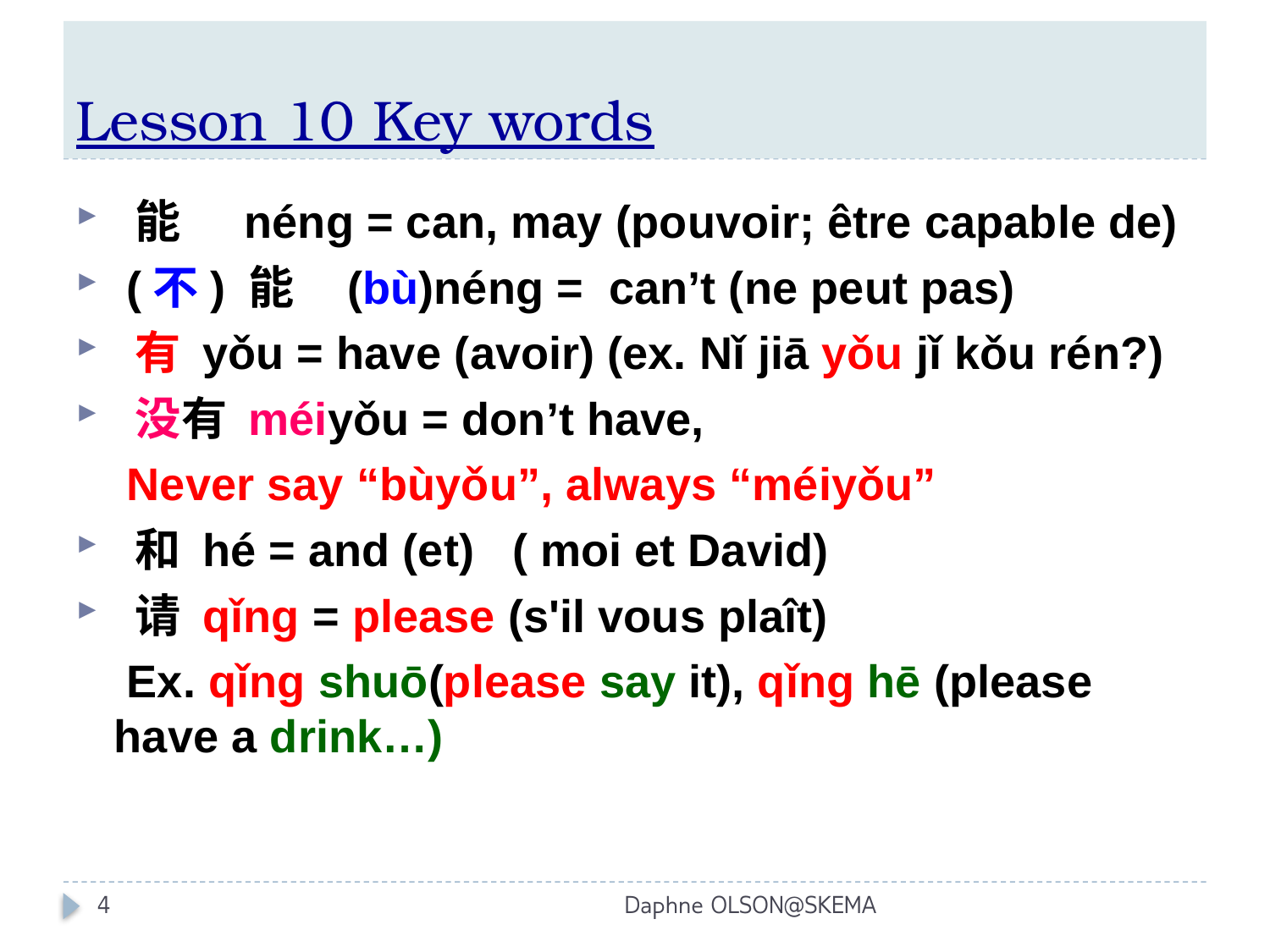

# Lesson 10 Key words
 能     néng = can, may (pouvoir; être capable de)
 (不) 能    (bù)néng =  can’t (ne peut pas)
 有 yǒu = have (avoir) (ex. Nǐ jiā yǒu jǐ kǒu rén?)
 没有 méiyǒu = don’t have,
	 Never say “bùyǒu”, always “méiyǒu”
 和 hé = and (et)   ( moi et David)
 请 qǐng = please (s'il vous plaît)
	 Ex. qǐng shuō(please say it), qǐng hē (please have a drink…)
4
Daphne OLSON@SKEMA